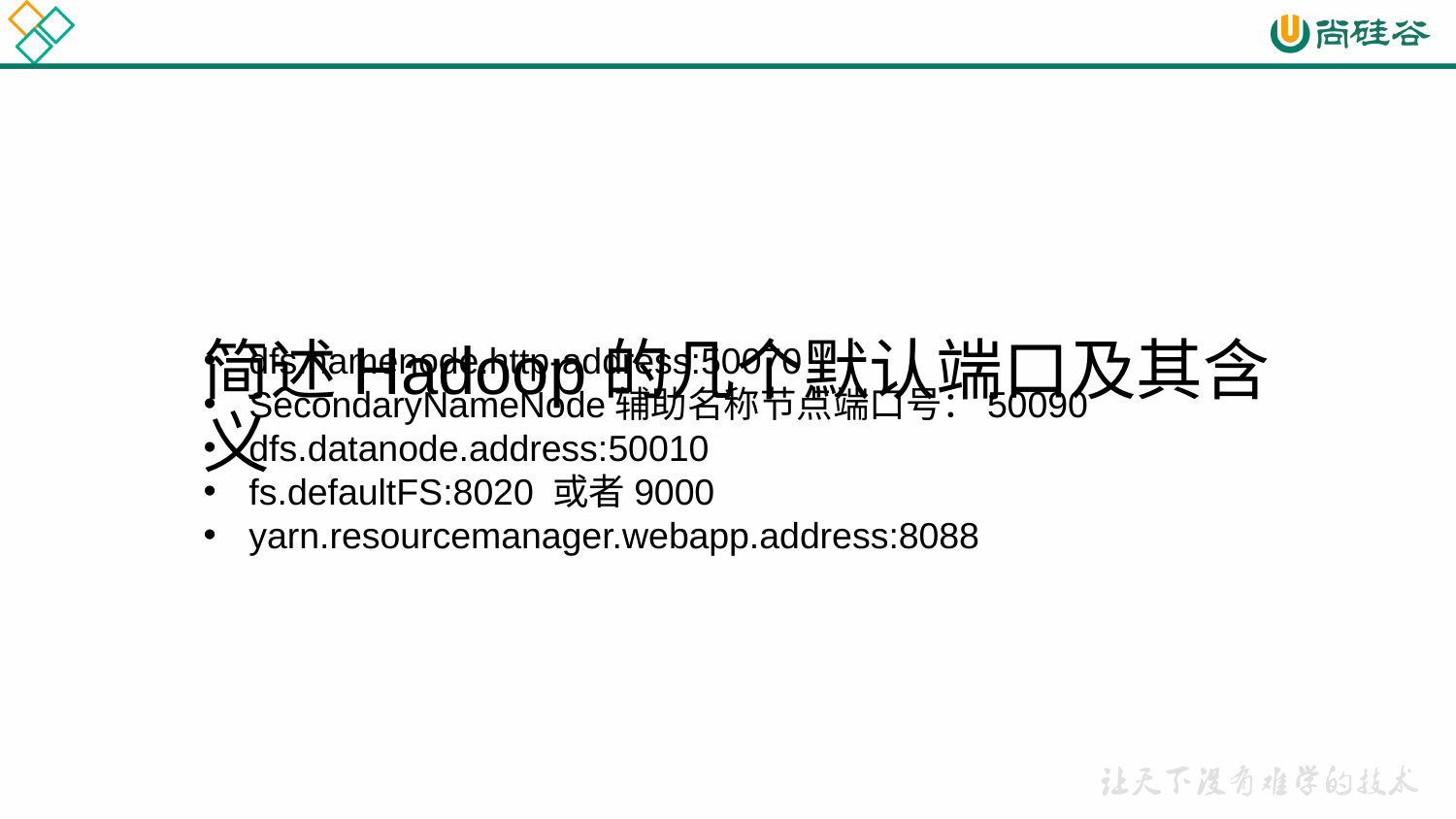

简述Hadoop的几个默认端口及其含义
dfs.namenode.http-address:50070
SecondaryNameNode辅助名称节点端口号：50090
dfs.datanode.address:50010
fs.defaultFS:8020 或者9000
yarn.resourcemanager.webapp.address:8088